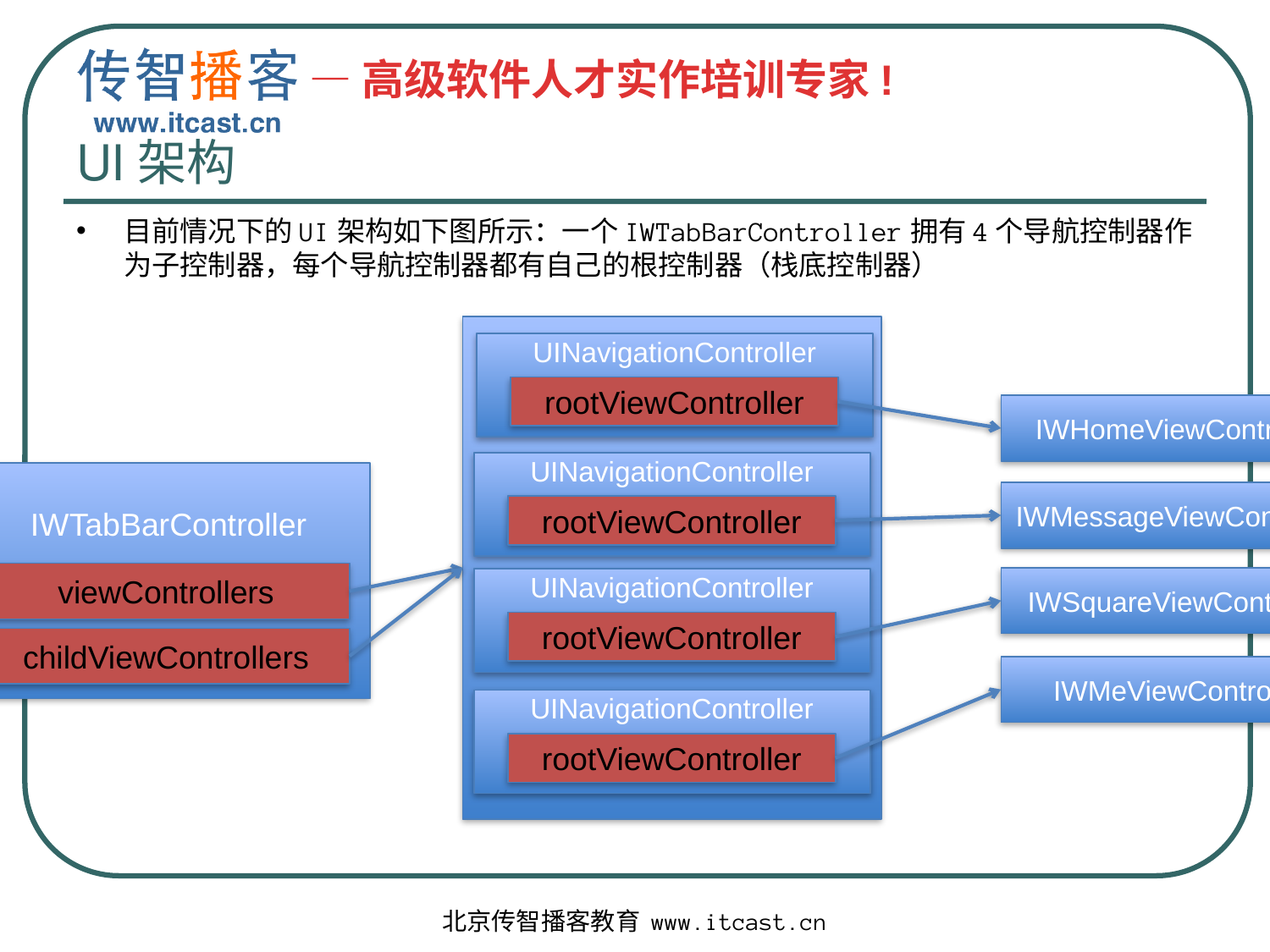

# UI架构
目前情况下的UI架构如下图所示：一个IWTabBarController拥有4个导航控制器作为子控制器，每个导航控制器都有自己的根控制器（栈底控制器）

UINavigationController

rootViewController
UINavigationController

rootViewController
UINavigationController

rootViewController
UINavigationController

rootViewController
IWHomeViewController
IWTabBarController

viewControllers
childViewControllers
IWMessageViewController
IWSquareViewController
IWMeViewController